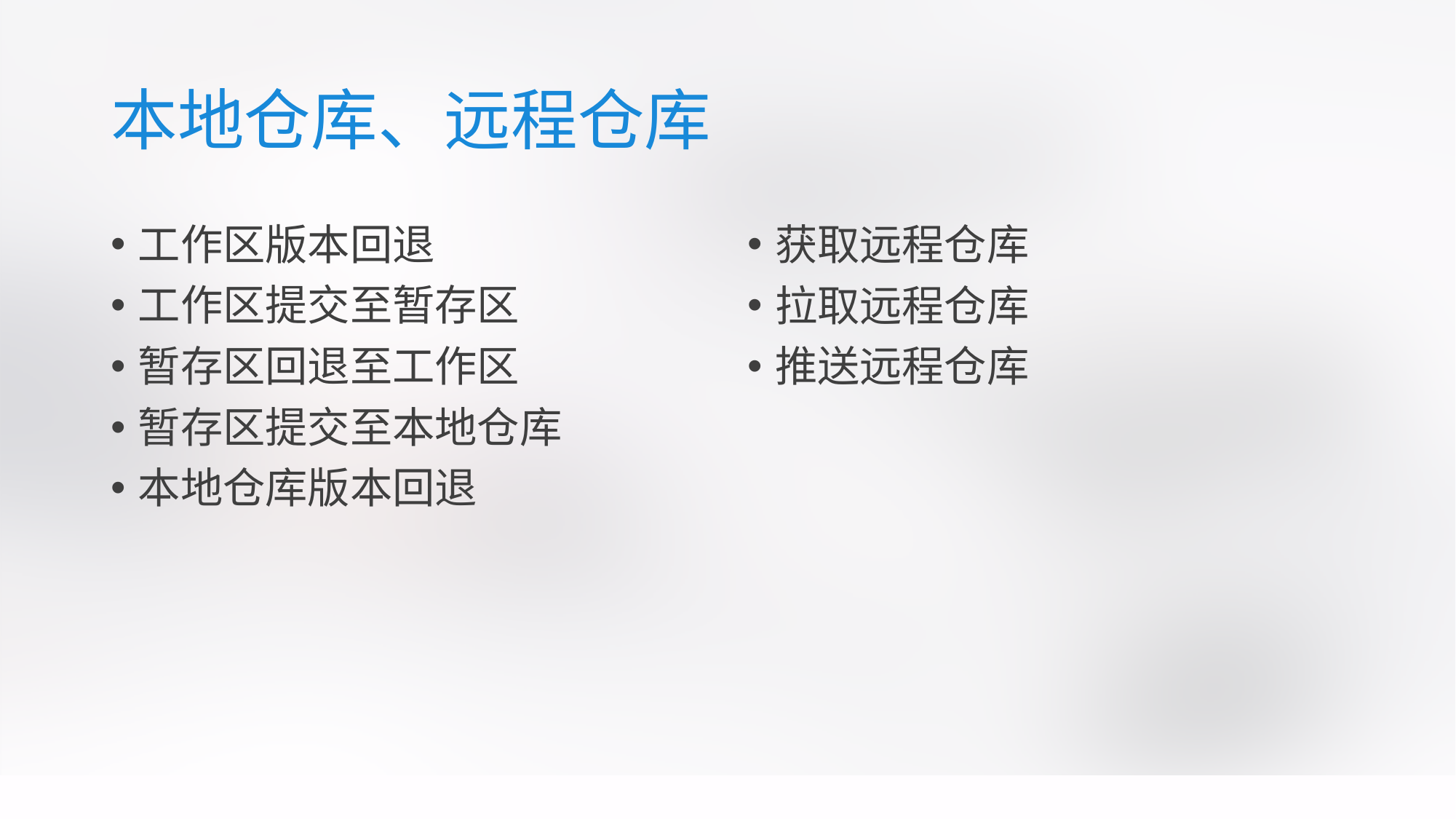

# 本地仓库、远程仓库
工作区版本回退
工作区提交至暂存区
暂存区回退至工作区
暂存区提交至本地仓库
本地仓库版本回退

获取远程仓库
拉取远程仓库
推送远程仓库